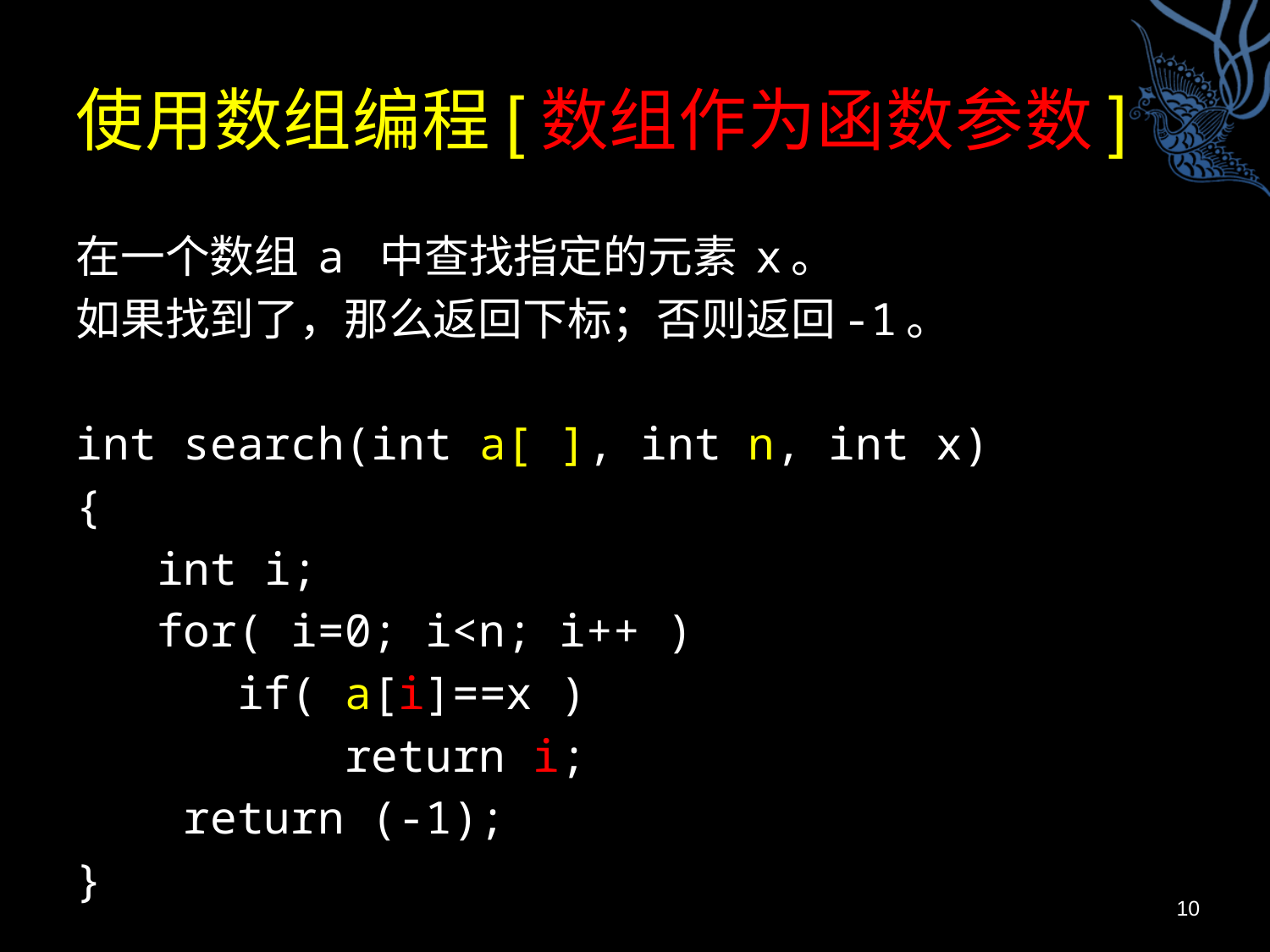

# 使用数组编程[数组作为函数参数]
在一个数组 a 中查找指定的元素 x。
如果找到了，那么返回下标；否则返回-1。

int search(int a[ ], int n, int x)
{
   int i;
   for( i=0; i<n; i++ )
      if( a[i]==x )
          return i;
    return (-1);
}
10